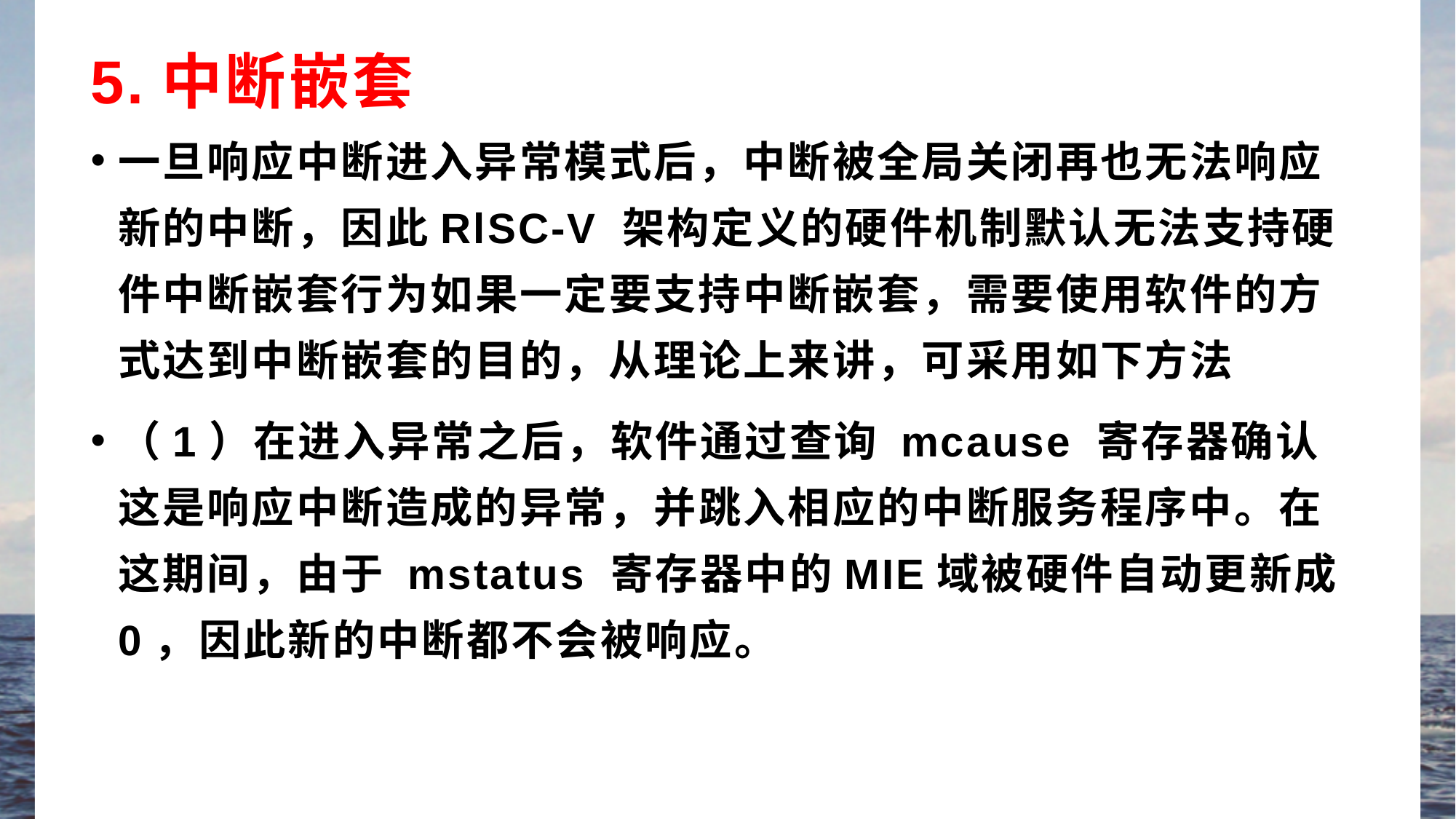

# 5.中断嵌套
一旦响应中断进入异常模式后，中断被全局关闭再也无法响应新的中断，因此RlSC-V 架构定义的硬件机制默认无法支持硬件中断嵌套行为如果一定要支持中断嵌套，需要使用软件的方式达到中断嵌套的目的，从理论上来讲，可采用如下方法
（1）在进入异常之后，软件通过查询 mcause 寄存器确认这是响应中断造成的异常，并跳入相应的中断服务程序中。在这期间，由于 mstatus 寄存器中的MIE域被硬件自动更新成0，因此新的中断都不会被响应。